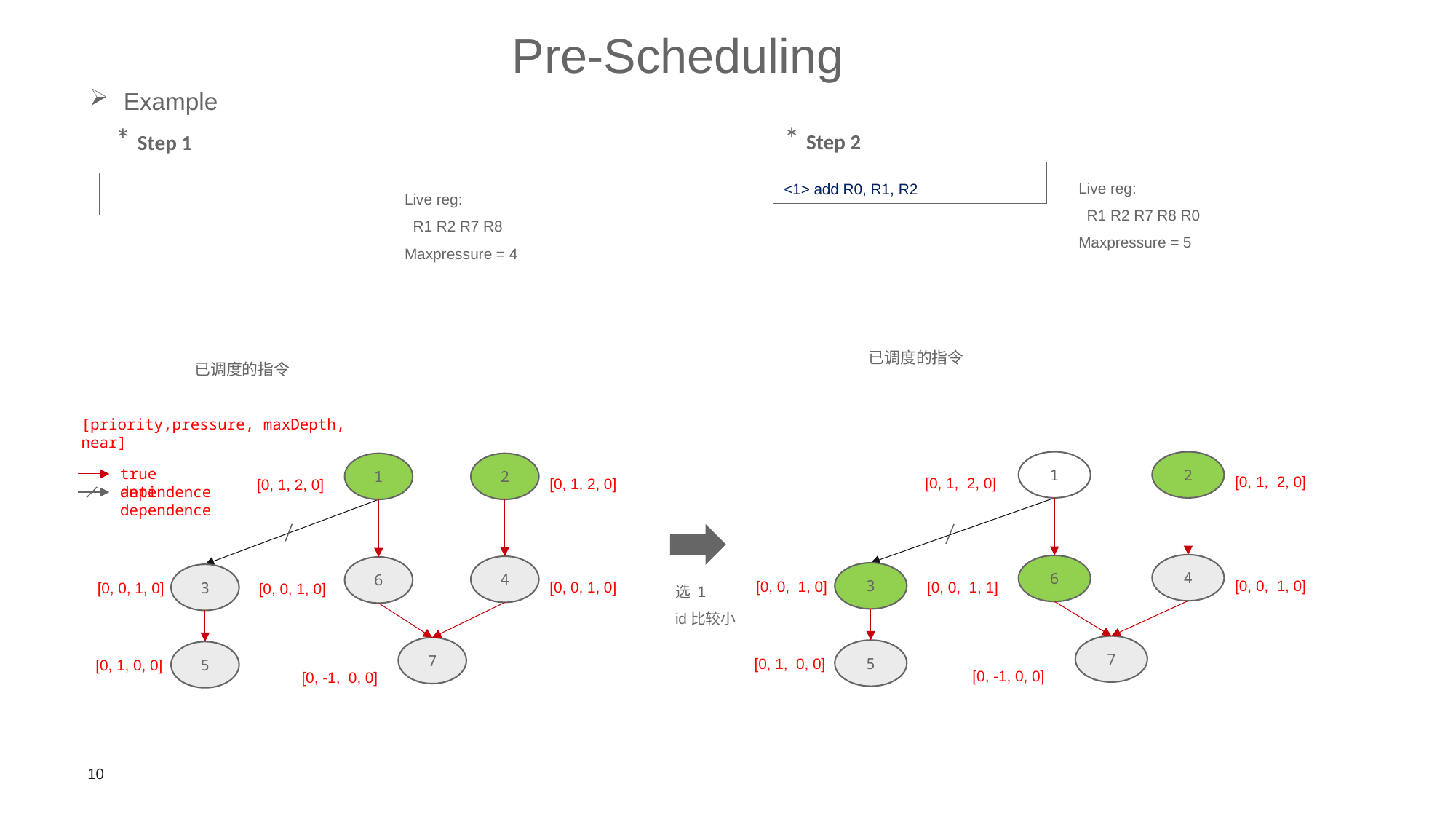

Pre-Scheduling
Example

* Step 2
<1> add R0, R1, R2
已调度的指令
Live reg:
  R1 R2 R7 R8 R0
Maxpressure = 5
[0, 1,  2, 0]
[0, 1,  2, 0]
1
2
[0, 0,  1, 0]
[0, 0,  1, 1]
4
6
7
[0, -1, 0, 0]
[0, 0,  1, 0]
3
[0, 1,  0, 0]
5

选 1
id比较小

* Step 1

已调度的指令
Live reg:
  R1 R2 R7 R8
Maxpressure = 4
[priority,pressure, maxDepth, near]
true dependence
anti dependence
[0, 1, 2, 0]
[0, 1, 2, 0]
1
2
[0, 0, 1, 0]
[0, 0, 1, 0]
4
6
7
[0, -1,  0, 0]
[0, 0, 1, 0]
3
[0, 1, 0, 0]
5